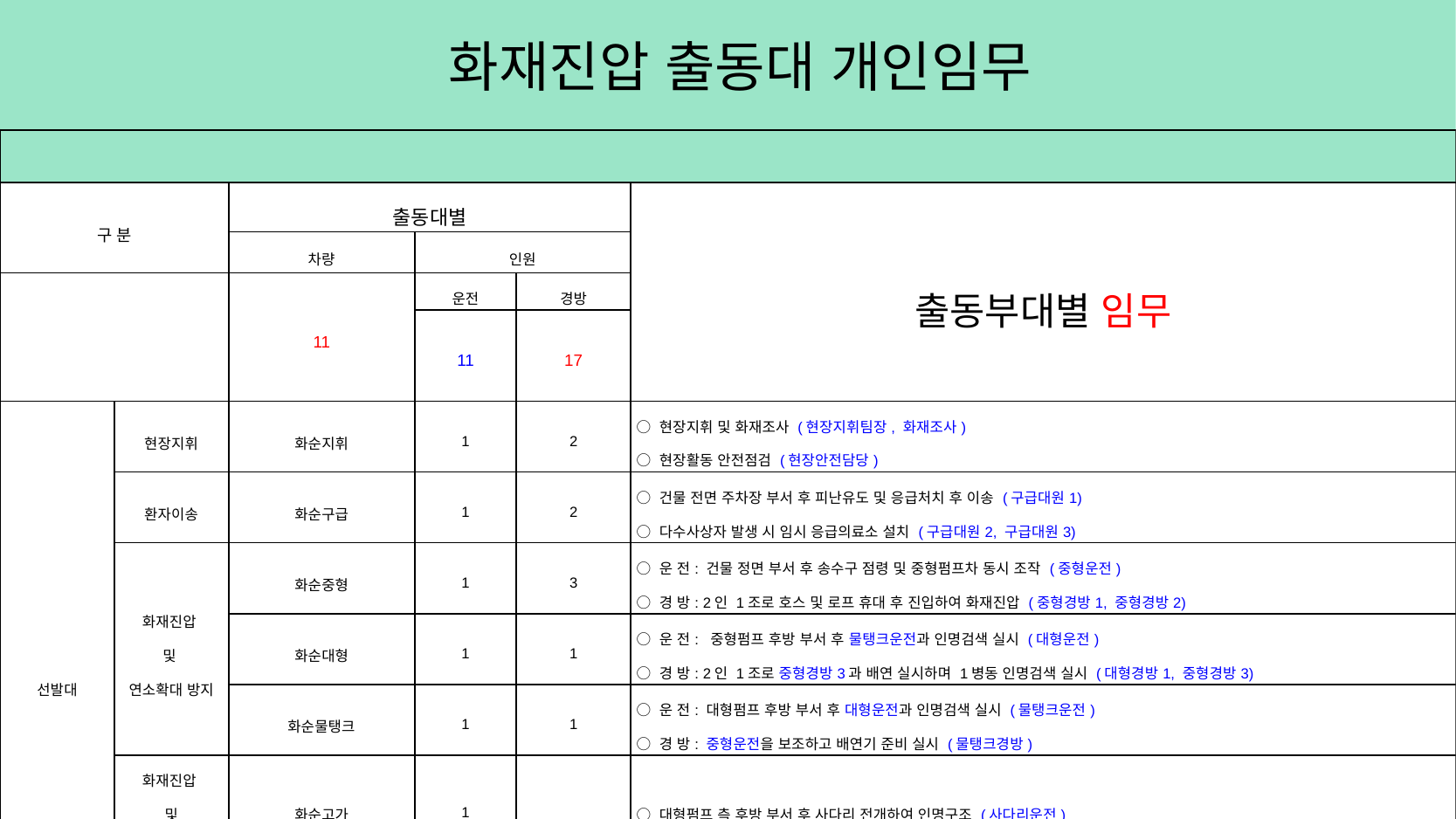

화재진압 출동대 개인임무
|  |
| --- |
| 구 분 |  | 출동대별 |  |  | 출동부대별 임무 |
| --- | --- | --- | --- | --- | --- |
|  |  | 차량 | 인원 |  |  |
|  |  | 11 | 운전 | 경방 |  |
|  |  |  | 11 | 17 |  |
| 선발대 | 현장지휘 | 화순지휘 | 1 | 2 | ○ 현장지휘 및 화재조사 (현장지휘팀장, 화재조사) ○ 현장활동 안전점검 (현장안전담당) |
|  | 환자이송 | 화순구급 | 1 | 2 | ○ 건물 전면 주차장 부서 후 피난유도 및 응급처치 후 이송 (구급대원1) ○ 다수사상자 발생 시 임시 응급의료소 설치 (구급대원2, 구급대원3) |
|  | 화재진압 및 연소확대 방지 | 화순중형 | 1 | 3 | ○ 운 전: 건물 정면 부서 후 송수구 점령 및 중형펌프차 동시 조작 (중형운전) ○ 경 방: 2인 1조로 호스 및 로프 휴대 후 진입하여 화재진압 (중형경방1, 중형경방2) |
|  |  | 화순대형 | 1 | 1 | ○ 운 전: 중형펌프 후방 부서 후 물탱크운전과 인명검색 실시 (대형운전) ○ 경 방: 2인 1조로 중형경방3과 배연 실시하며 1병동 인명검색 실시 (대형경방1, 중형경방3) |
|  |  | 화순물탱크 | 1 | 1 | ○ 운 전: 대형펌프 후방 부서 후 대형운전과 인명검색 실시 (물탱크운전) ○ 경 방: 중형운전을 보조하고 배연기 준비 실시 (물탱크경방) |
|  | 화재진압 및 인명구조 | 화순고가 | 1 |  | ○ 대형펌프 측 후방 부서 후 사다리 전개하여 인명구조 (사다리운전) |
|  | 인명구조 | 화순구조 | 1 | 3 | ○ 운전: 건물 측면 부서 ○ 구조: 2인1조로 파괴도구 및 로프, 라이트라인 휴대 후 1층 테라스로 진입하여 창문 파괴하며 인명검색 및 구조활동 (구조대장, 구조대원1, 구조대원2, 구조대원3) |